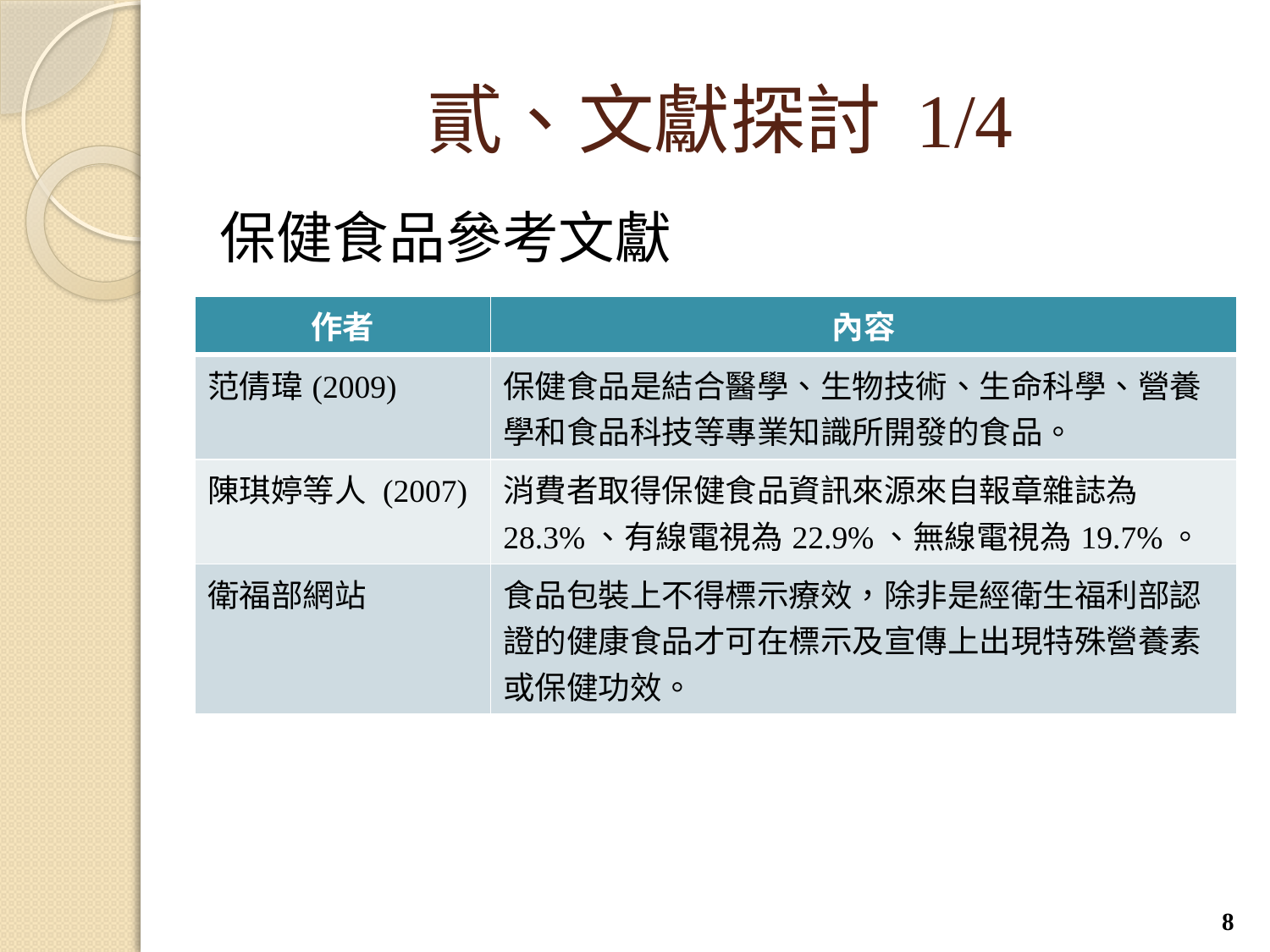

# 貳、文獻探討 1/4
保健食品參考文獻
| 作者 | 內容 |
| --- | --- |
| 范倩瑋(2009) | 保健食品是結合醫學、生物技術、生命科學、營養學和食品科技等專業知識所開發的食品。 |
| 陳琪婷等人 (2007) | 消費者取得保健食品資訊來源來自報章雜誌為28.3%、有線電視為22.9%、無線電視為19.7%。 |
| 衛福部網站 | 食品包裝上不得標示療效，除非是經衛生福利部認證的健康食品才可在標示及宣傳上出現特殊營養素或保健功效。 |
8